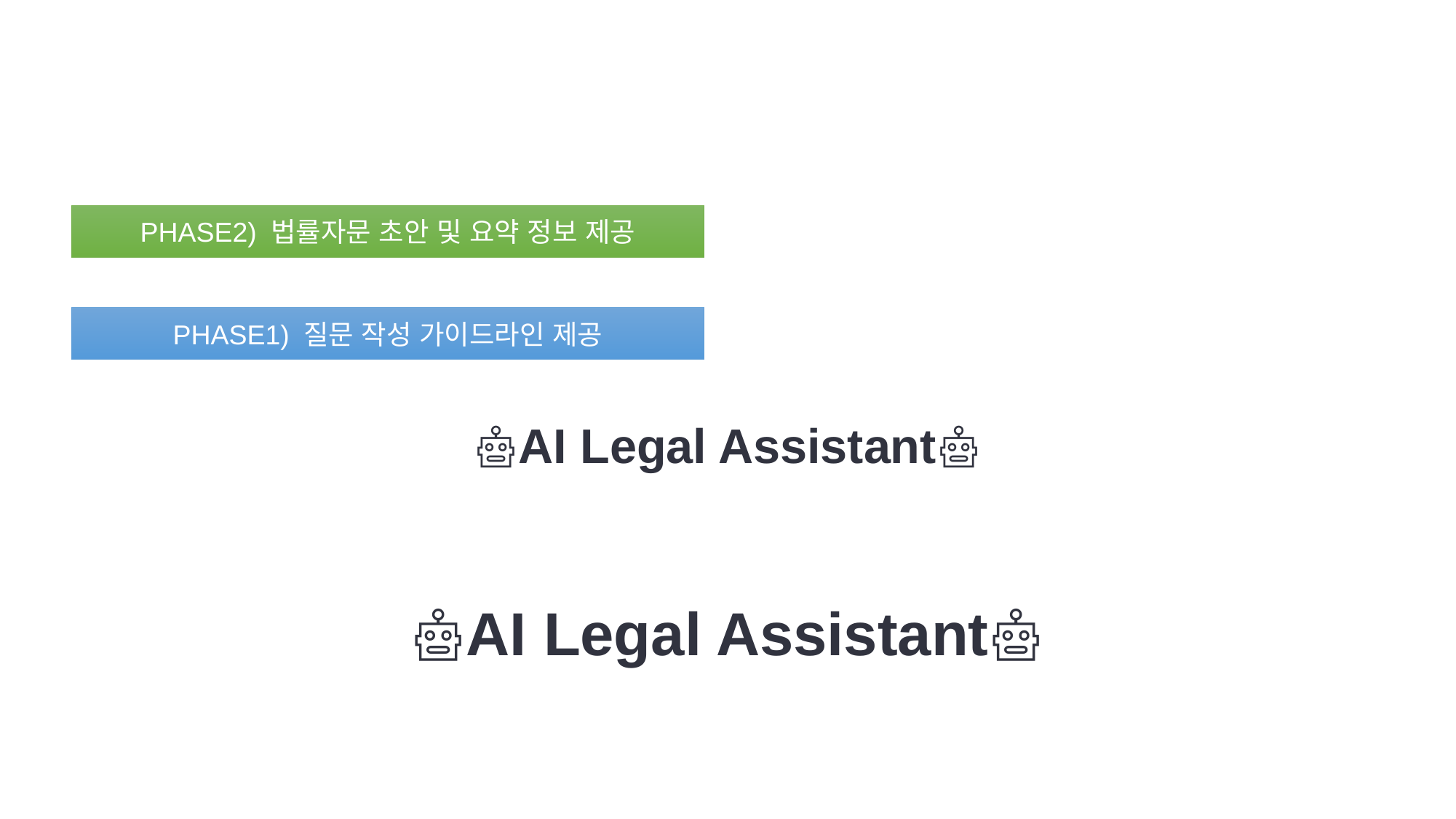

PHASE2) 법률자문 초안 및 요약 정보 제공
PHASE1) 질문 작성 가이드라인 제공
🤖AI Legal Assistant🤖
🤖AI Legal Assistant🤖